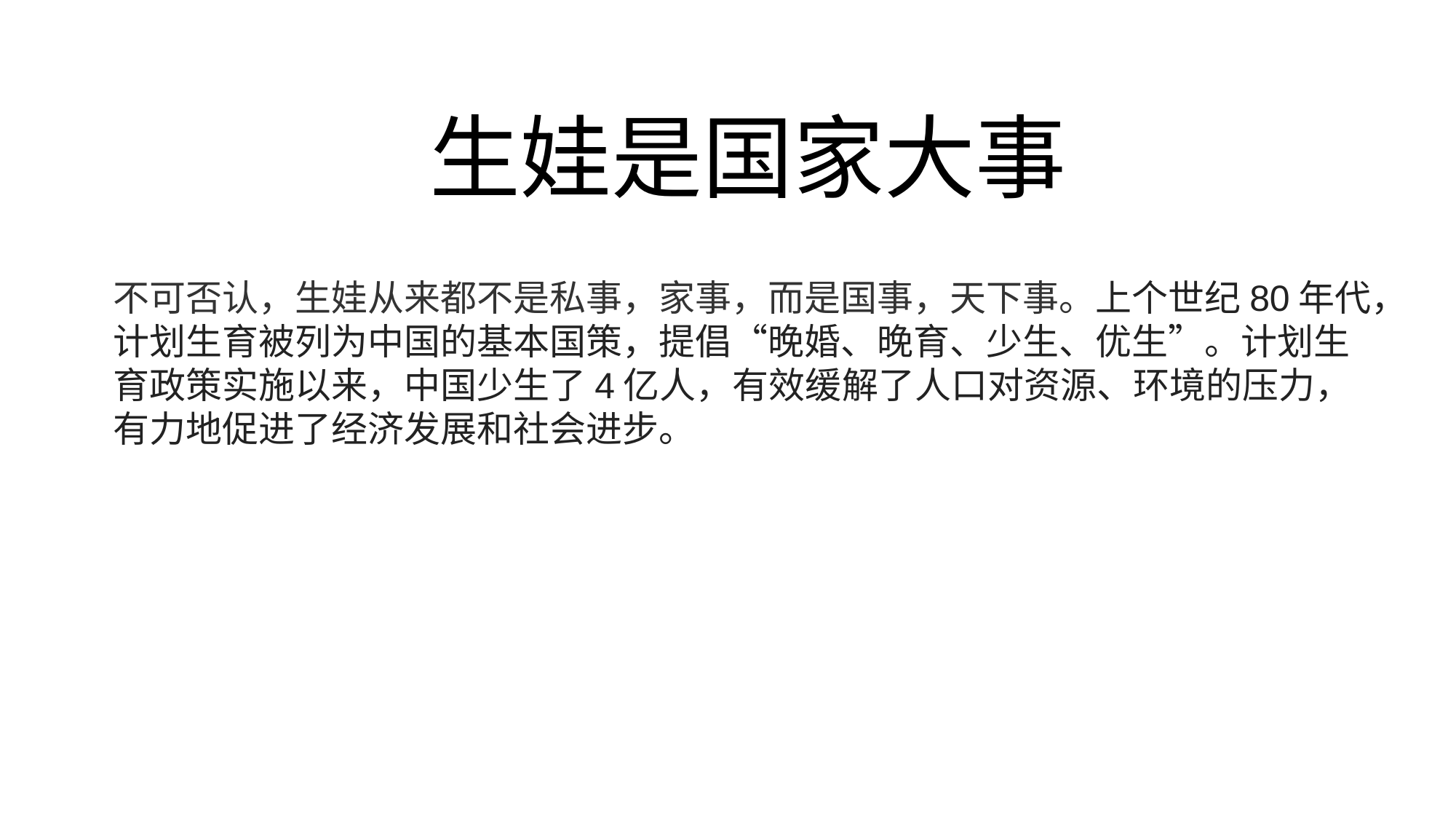

# 生娃是国家大事
不可否认，生娃从来都不是私事，家事，而是国事，天下事。上个世纪80年代，计划生育被列为中国的基本国策，提倡“晚婚、晚育、少生、优生”。计划生育政策实施以来，中国少生了4亿人，有效缓解了人口对资源、环境的压力，有力地促进了经济发展和社会进步。